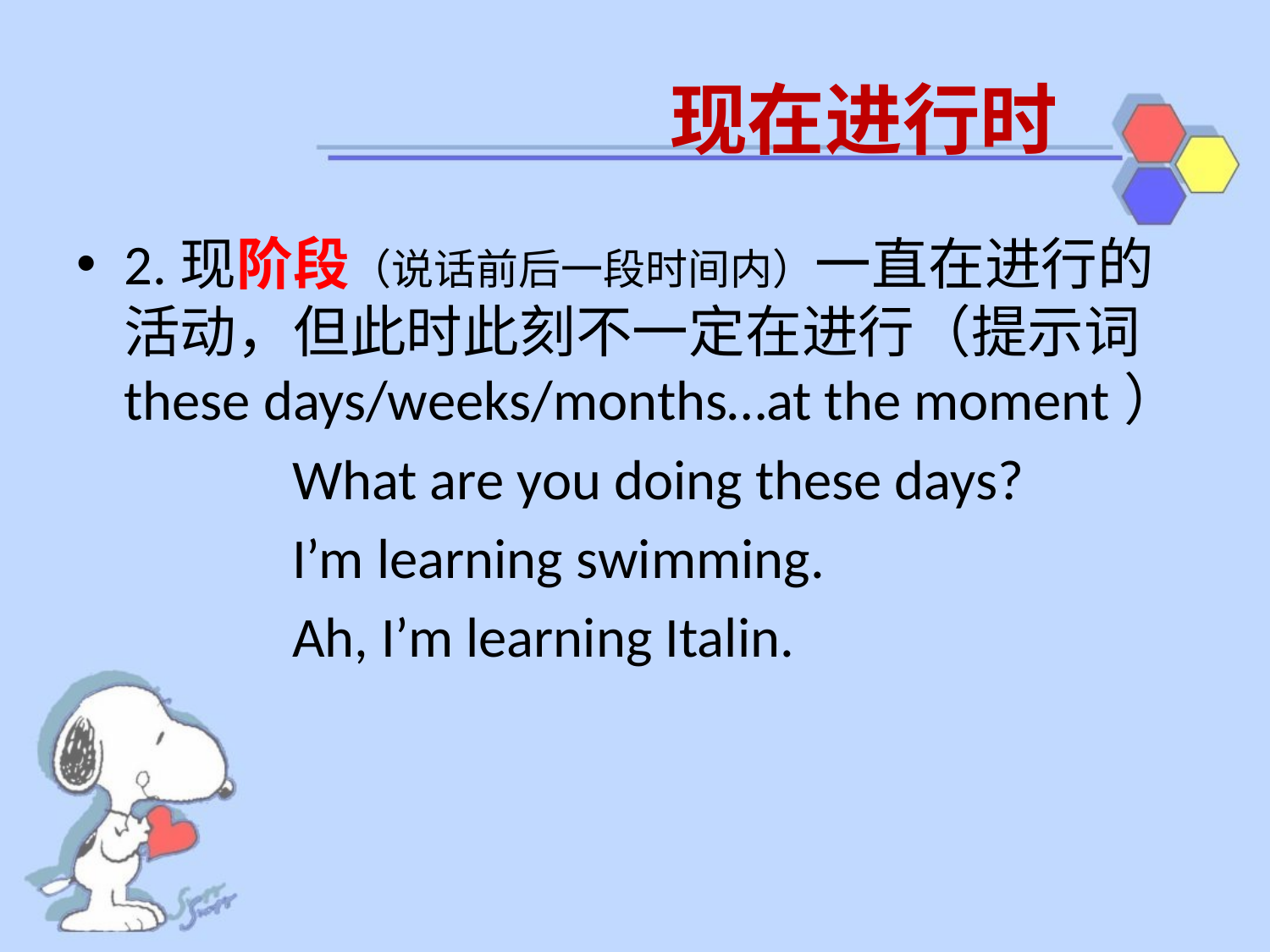

# 现在进行时
2.现阶段（说话前后一段时间内）一直在进行的活动，但此时此刻不一定在进行（提示词these days/weeks/months…at the moment）
                 What are you doing these days?
                 I’m learning swimming.
                 Ah, I’m learning Italin.